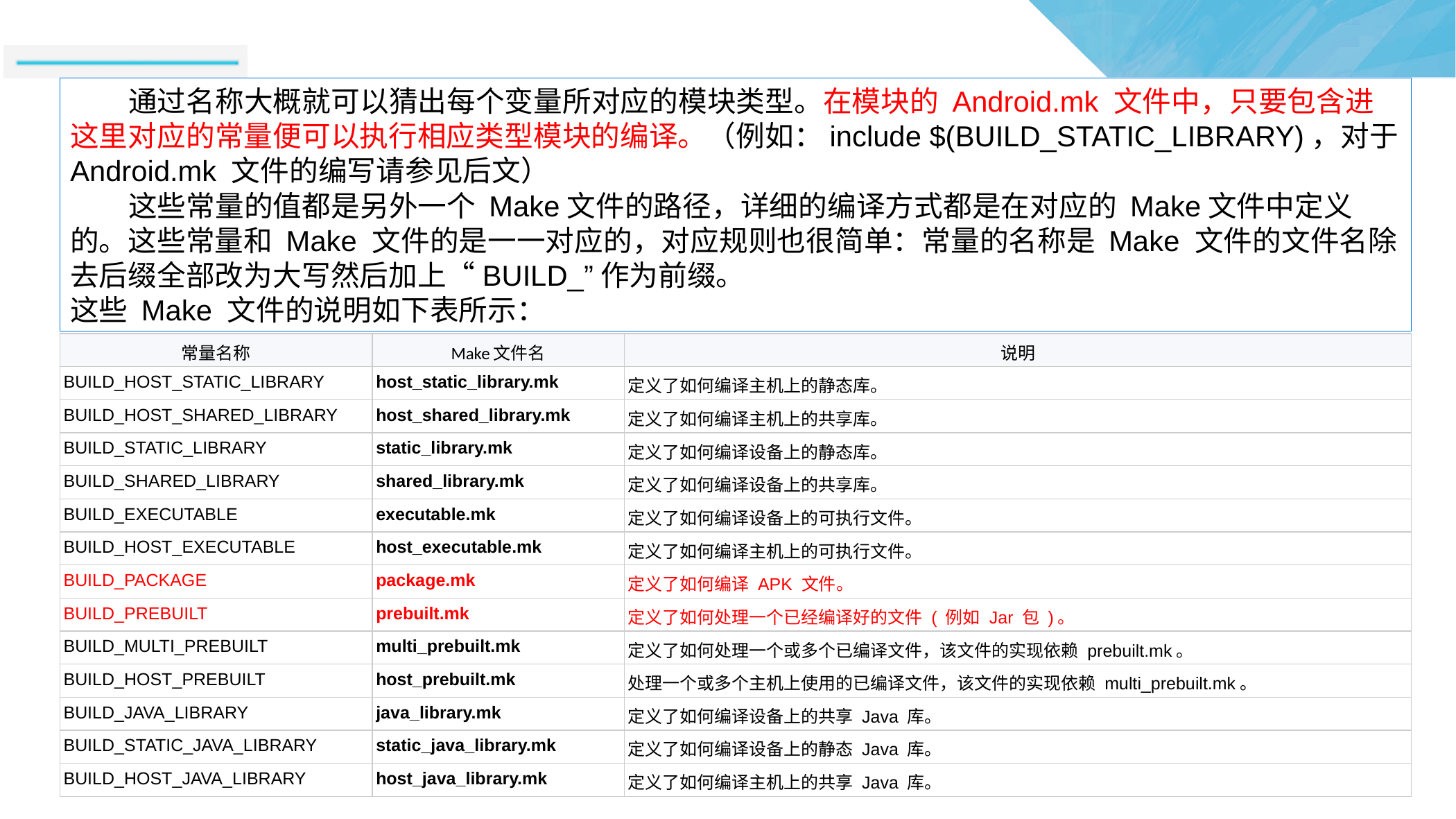

通过名称大概就可以猜出每个变量所对应的模块类型。在模块的 Android.mk 文件中，只要包含进这里对应的常量便可以执行相应类型模块的编译。（例如：include $(BUILD_STATIC_LIBRARY)，对于 Android.mk 文件的编写请参见后文）
        这些常量的值都是另外一个 Make文件的路径，详细的编译方式都是在对应的 Make文件中定义的。这些常量和 Make 文件的是一一对应的，对应规则也很简单：常量的名称是 Make 文件的文件名除去后缀全部改为大写然后加上“BUILD_”作为前缀。
这些 Make 文件的说明如下表所示：
| 常量名称 | Make文件名 | 说明 |
| --- | --- | --- |
| BUILD\_HOST\_STATIC\_LIBRARY | host\_static\_library.mk | 定义了如何编译主机上的静态库。 |
| BUILD\_HOST\_SHARED\_LIBRARY | host\_shared\_library.mk | 定义了如何编译主机上的共享库。 |
| BUILD\_STATIC\_LIBRARY | static\_library.mk | 定义了如何编译设备上的静态库。 |
| BUILD\_SHARED\_LIBRARY | shared\_library.mk | 定义了如何编译设备上的共享库。 |
| BUILD\_EXECUTABLE | executable.mk | 定义了如何编译设备上的可执行文件。 |
| BUILD\_HOST\_EXECUTABLE | host\_executable.mk | 定义了如何编译主机上的可执行文件。 |
| BUILD\_PACKAGE | package.mk | 定义了如何编译 APK 文件。 |
| BUILD\_PREBUILT | prebuilt.mk | 定义了如何处理一个已经编译好的文件 ( 例如 Jar 包 )。 |
| BUILD\_MULTI\_PREBUILT | multi\_prebuilt.mk | 定义了如何处理一个或多个已编译文件，该文件的实现依赖 prebuilt.mk。 |
| BUILD\_HOST\_PREBUILT | host\_prebuilt.mk | 处理一个或多个主机上使用的已编译文件，该文件的实现依赖 multi\_prebuilt.mk。 |
| BUILD\_JAVA\_LIBRARY | java\_library.mk | 定义了如何编译设备上的共享 Java 库。 |
| BUILD\_STATIC\_JAVA\_LIBRARY | static\_java\_library.mk | 定义了如何编译设备上的静态 Java 库。 |
| BUILD\_HOST\_JAVA\_LIBRARY | host\_java\_library.mk | 定义了如何编译主机上的共享 Java 库。 |